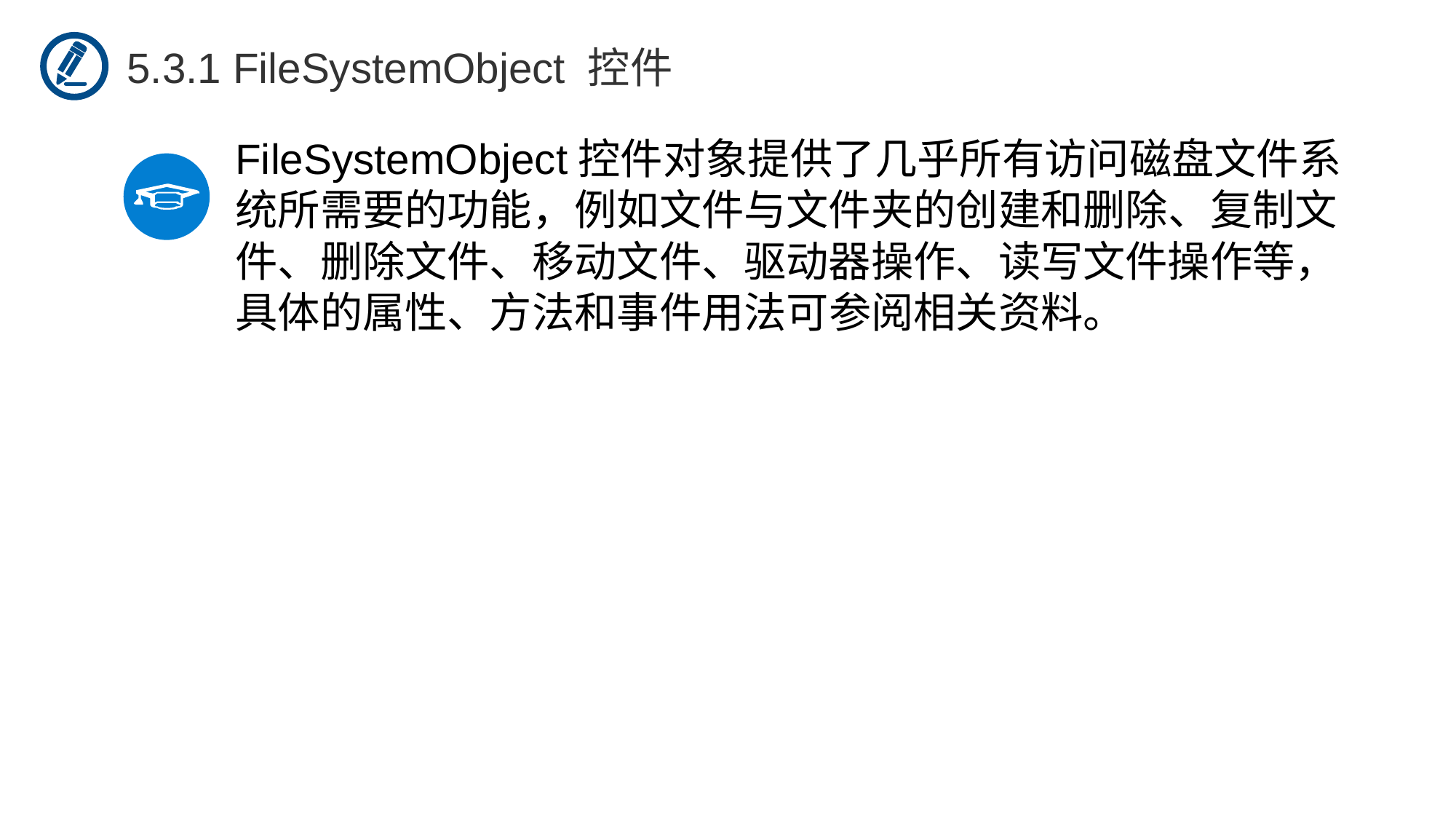

5.3.1 FileSystemObject 控件
FileSystemObject控件对象提供了几乎所有访问磁盘文件系统所需要的功能，例如文件与文件夹的创建和删除、复制文件、删除文件、移动文件、驱动器操作、读写文件操作等，具体的属性、方法和事件用法可参阅相关资料。